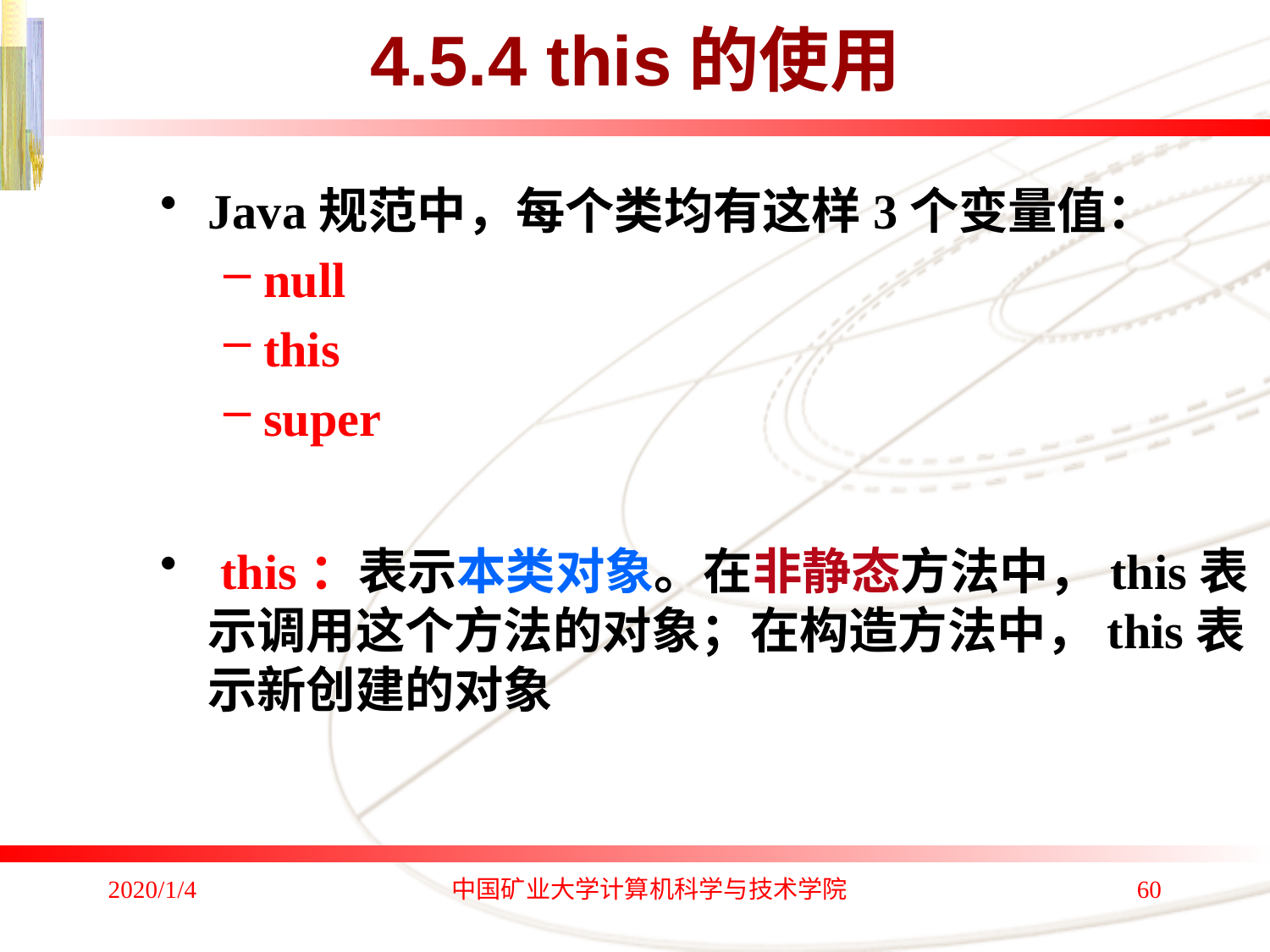

# 4.5.4 this的使用
Java规范中，每个类均有这样3个变量值：
null
this
super

 this：表示本类对象。在非静态方法中，this表示调用这个方法的对象；在构造方法中，this表示新创建的对象

2020/1/4
中国矿业大学计算机科学与技术学院
60